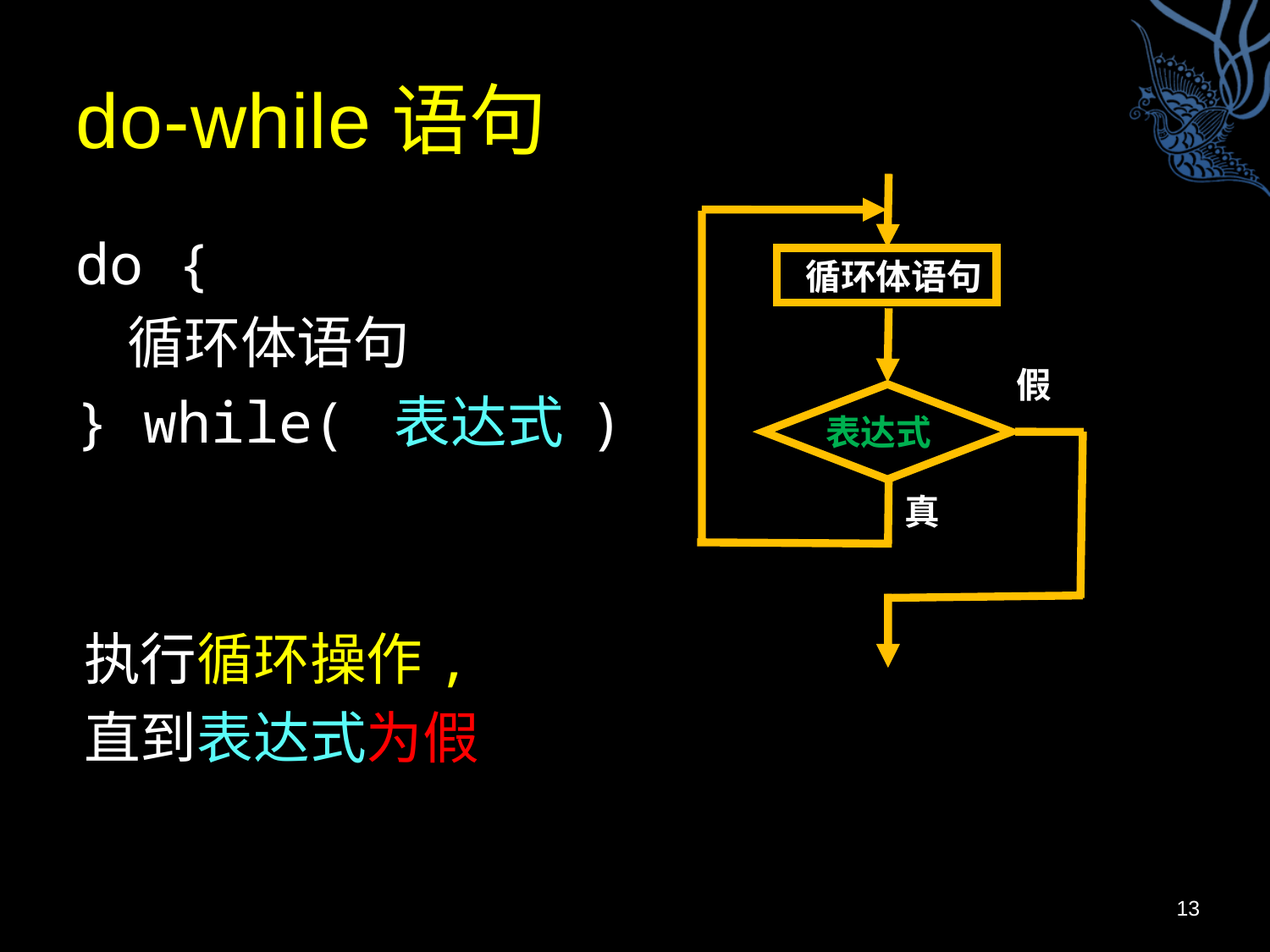

# do-while语句

 循环体语句

假
表达式

真

do {
   循环体语句
} while( 表达式 )

执行循环操作,
直到表达式为假

13